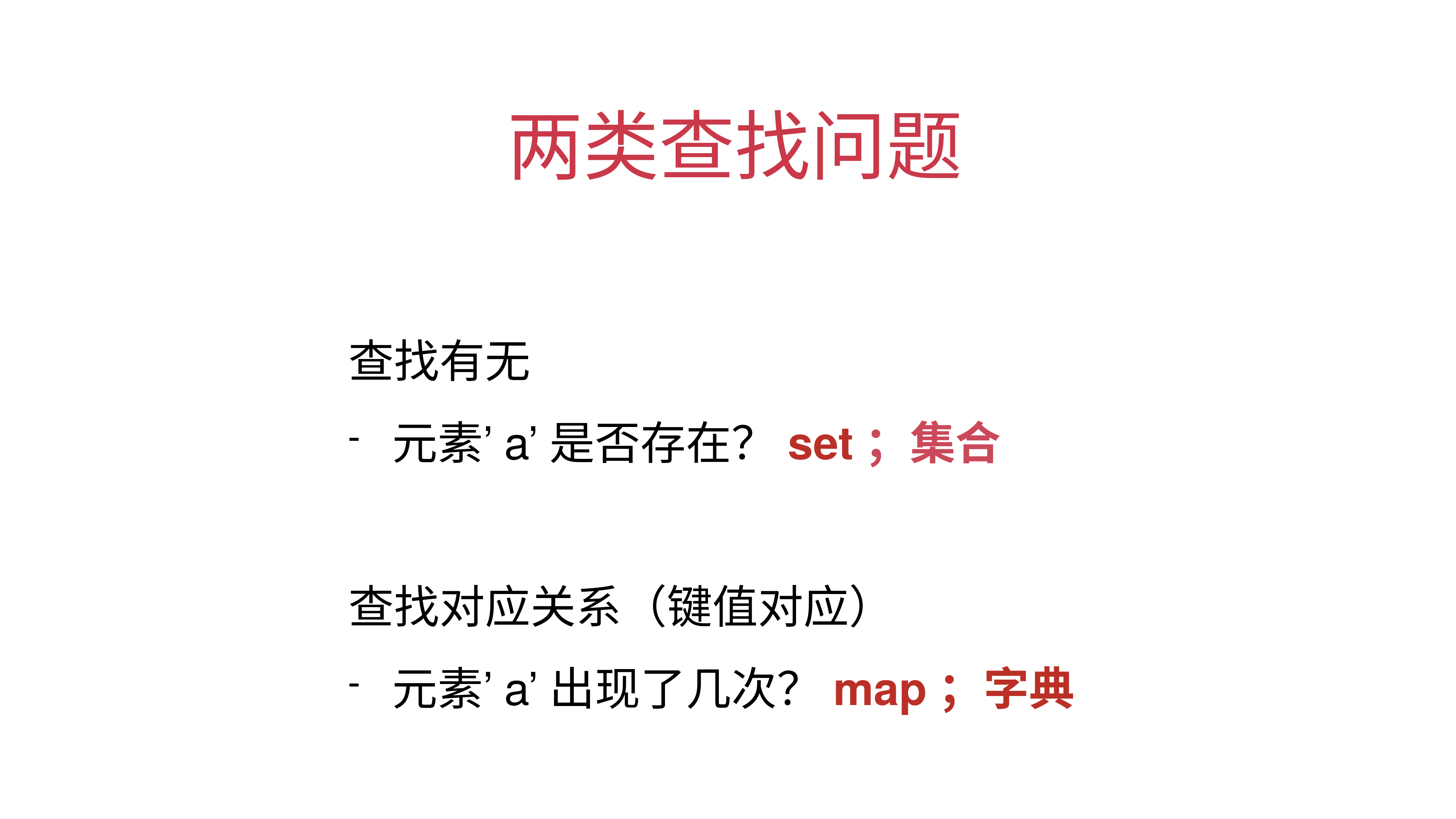

# 两类查找问题
查找有无
元素’a’是否存在？set；集合

查找对应关系（键值对应）
元素’a’出现了几次？map；字典